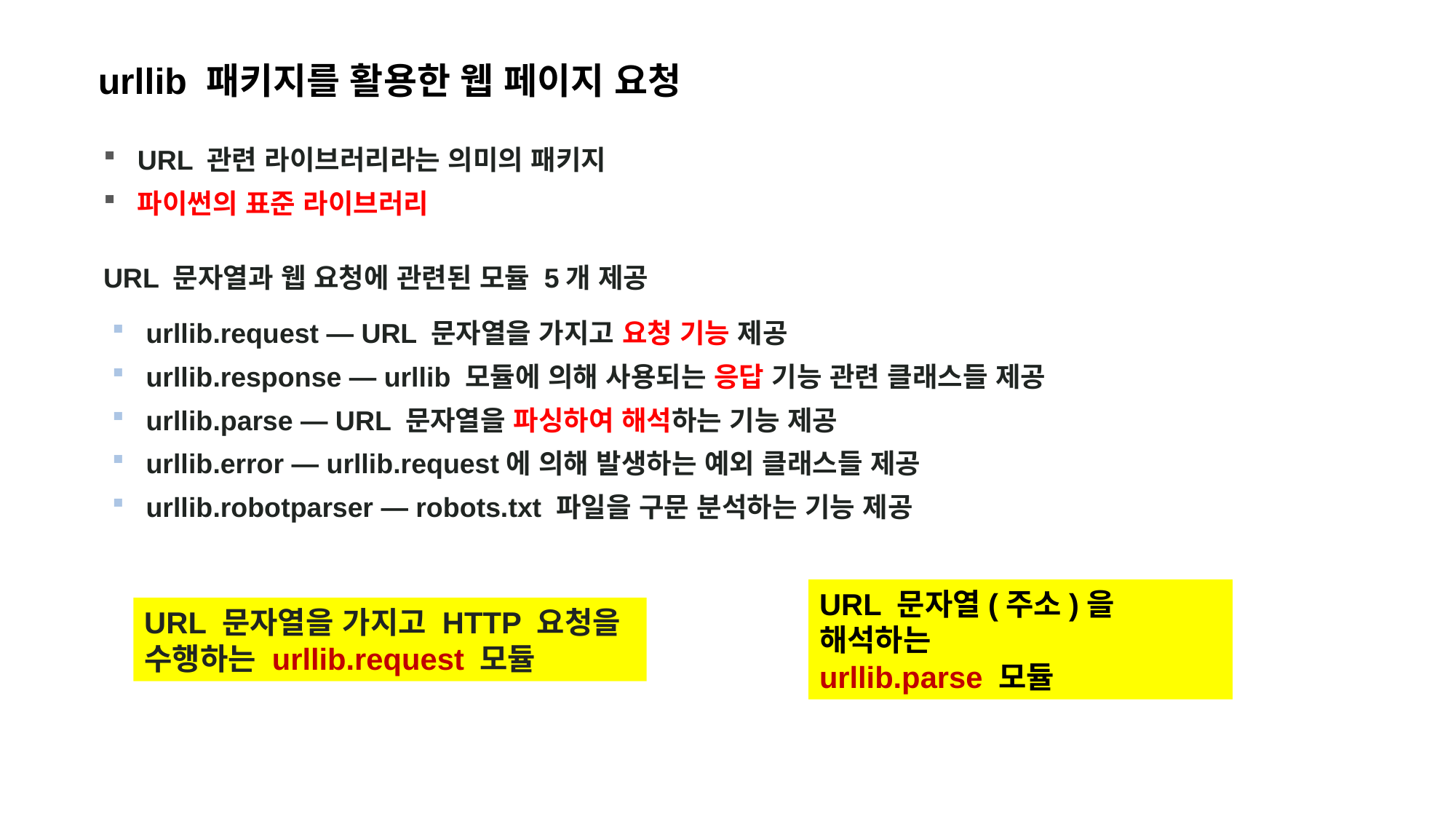

urllib 패키지를 활용한 웹 페이지 요청
URL 관련 라이브러리라는 의미의 패키지
파이썬의 표준 라이브러리
URL 문자열과 웹 요청에 관련된 모듈 5개 제공
urllib.request — URL 문자열을 가지고 요청 기능 제공
urllib.response — urllib 모듈에 의해 사용되는 응답 기능 관련 클래스들 제공
urllib.parse — URL 문자열을 파싱하여 해석하는 기능 제공
urllib.error — urllib.request에 의해 발생하는 예외 클래스들 제공
urllib.robotparser — robots.txt 파일을 구문 분석하는 기능 제공
URL 문자열을 가지고 HTTP 요청을 수행하는 urllib.request 모듈
URL 문자열(주소)을 해석하는
urllib.parse 모듈